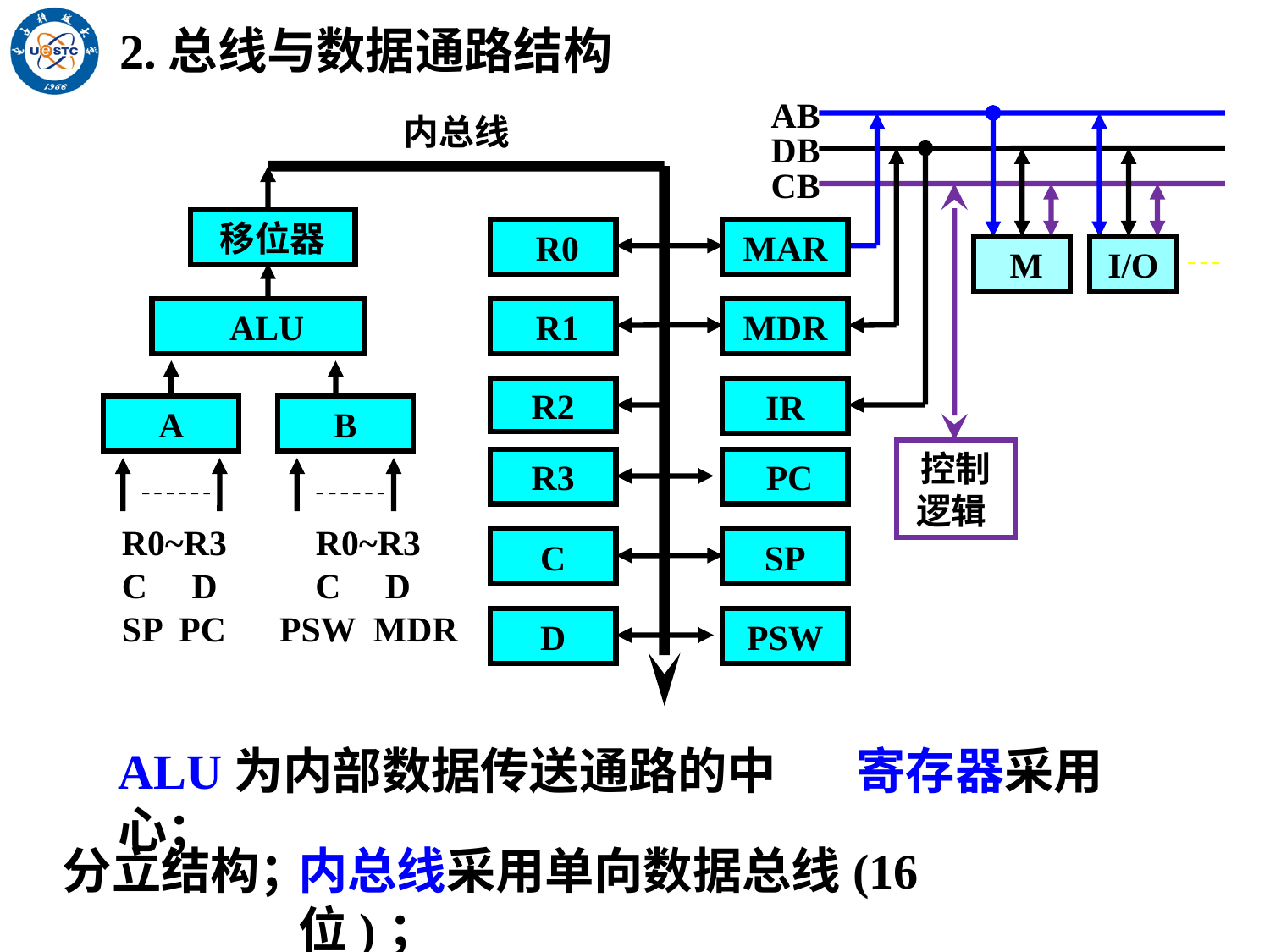

2.总线与数据通路结构
AB
内总线

DB

CB

移位器
 R0
MAR
 M
I/O

  ALU

 R1
MDR

R2
IR
A
B

控制逻辑
R3
 PC

     R0~R3          R0~R3
     C     D           C     D
     SP  PC      PSW  MDR
C
SP

D
PSW

ALU为内部数据传送通路的中心；
寄存器采用
分立结构；
内总线采用单向数据总线(16位)；